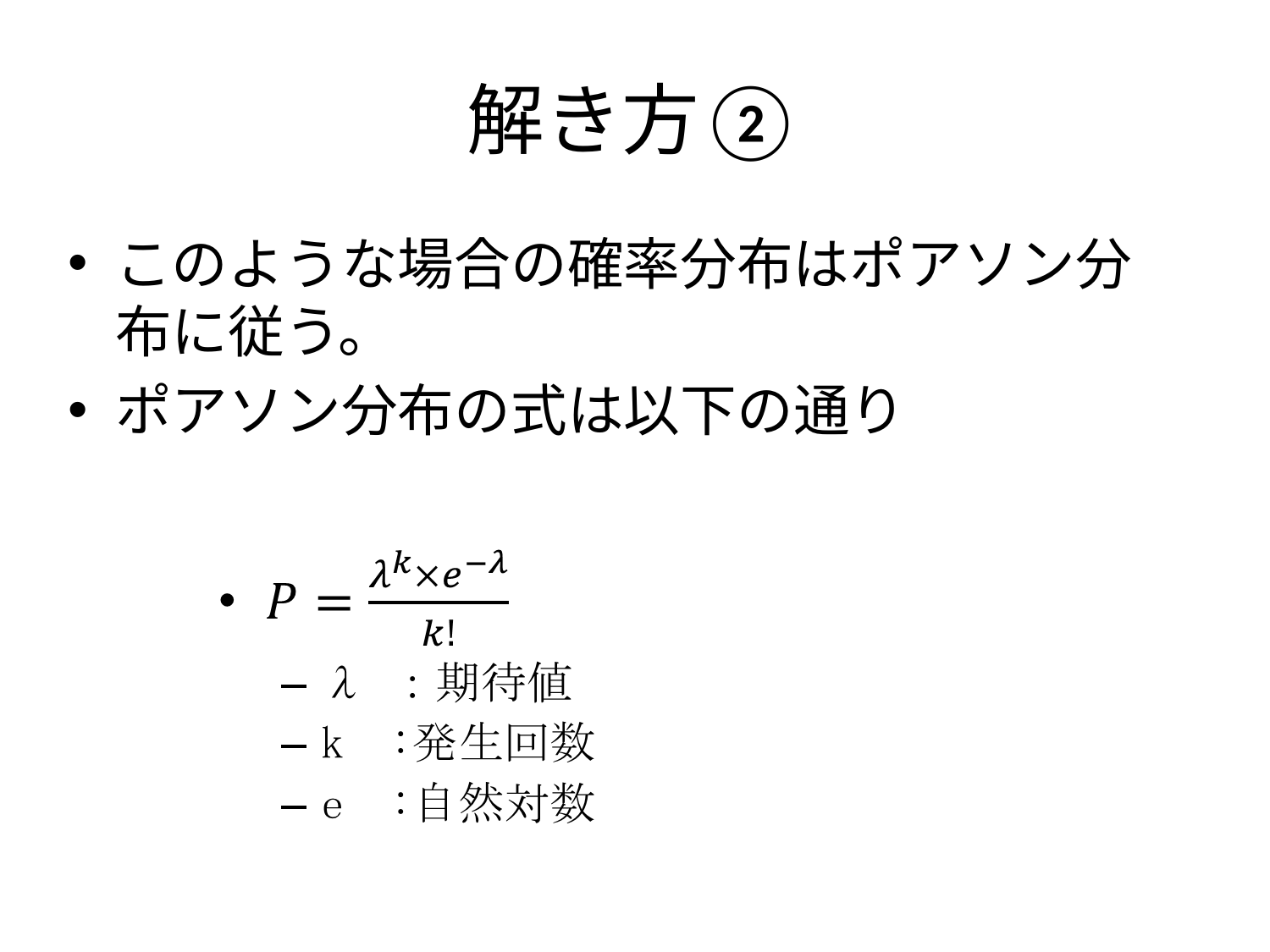

# 解き方②
このような場合の確率分布はポアソン分布に従う。
ポアソン分布の式は以下の通り